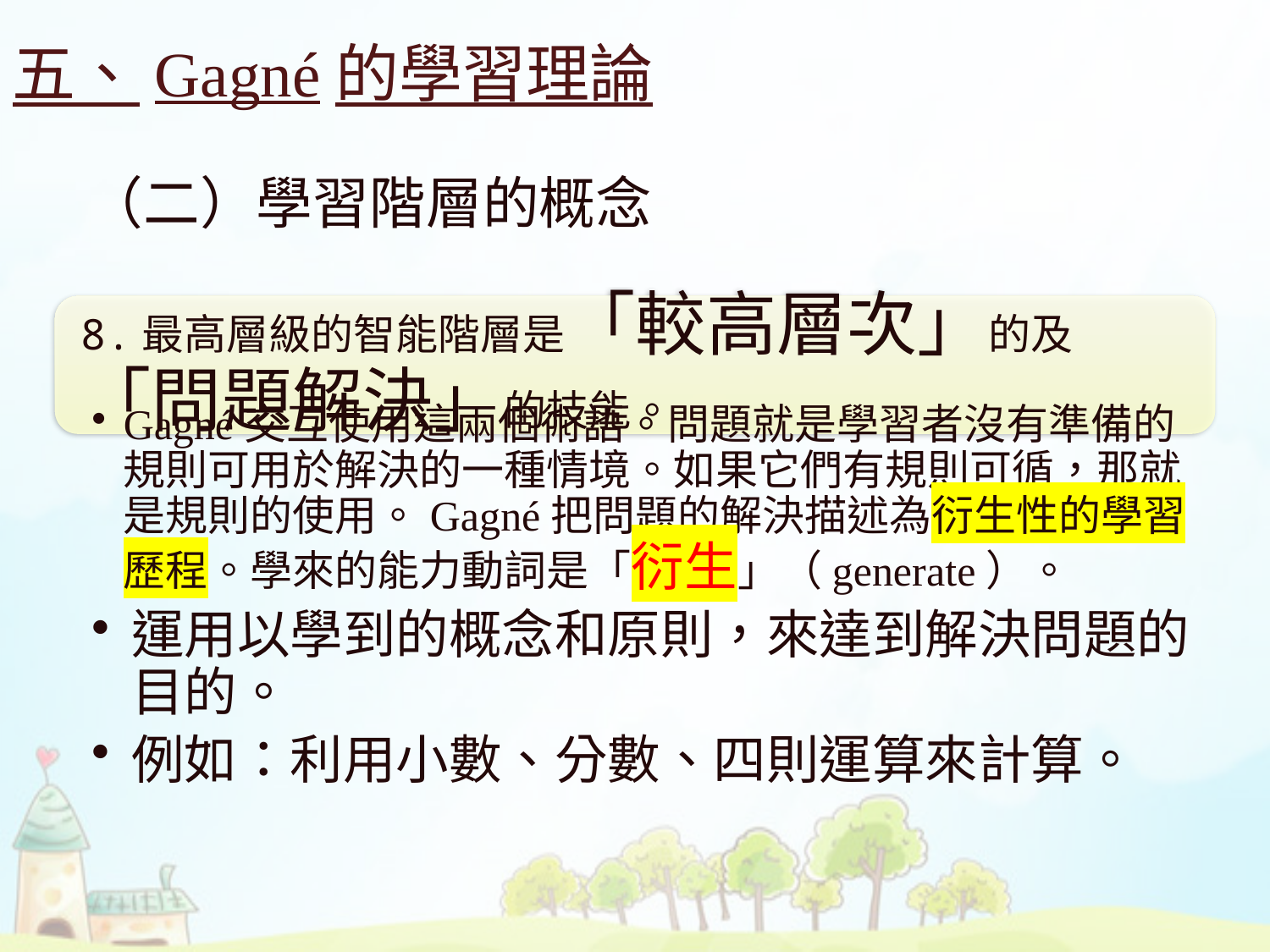

五、Gagné的學習理論
（二）學習階層的概念
8.最高層級的智能階層是「較高層次」的及「問題解決」的技能。
Gagné交互使用這兩個術語。問題就是學習者沒有準備的規則可用於解決的一種情境。如果它們有規則可循，那就是規則的使用。Gagné把問題的解決描述為衍生性的學習歷程。學來的能力動詞是「衍生」（generate）。
運用以學到的概念和原則，來達到解決問題的目的。
例如：利用小數、分數、四則運算來計算。